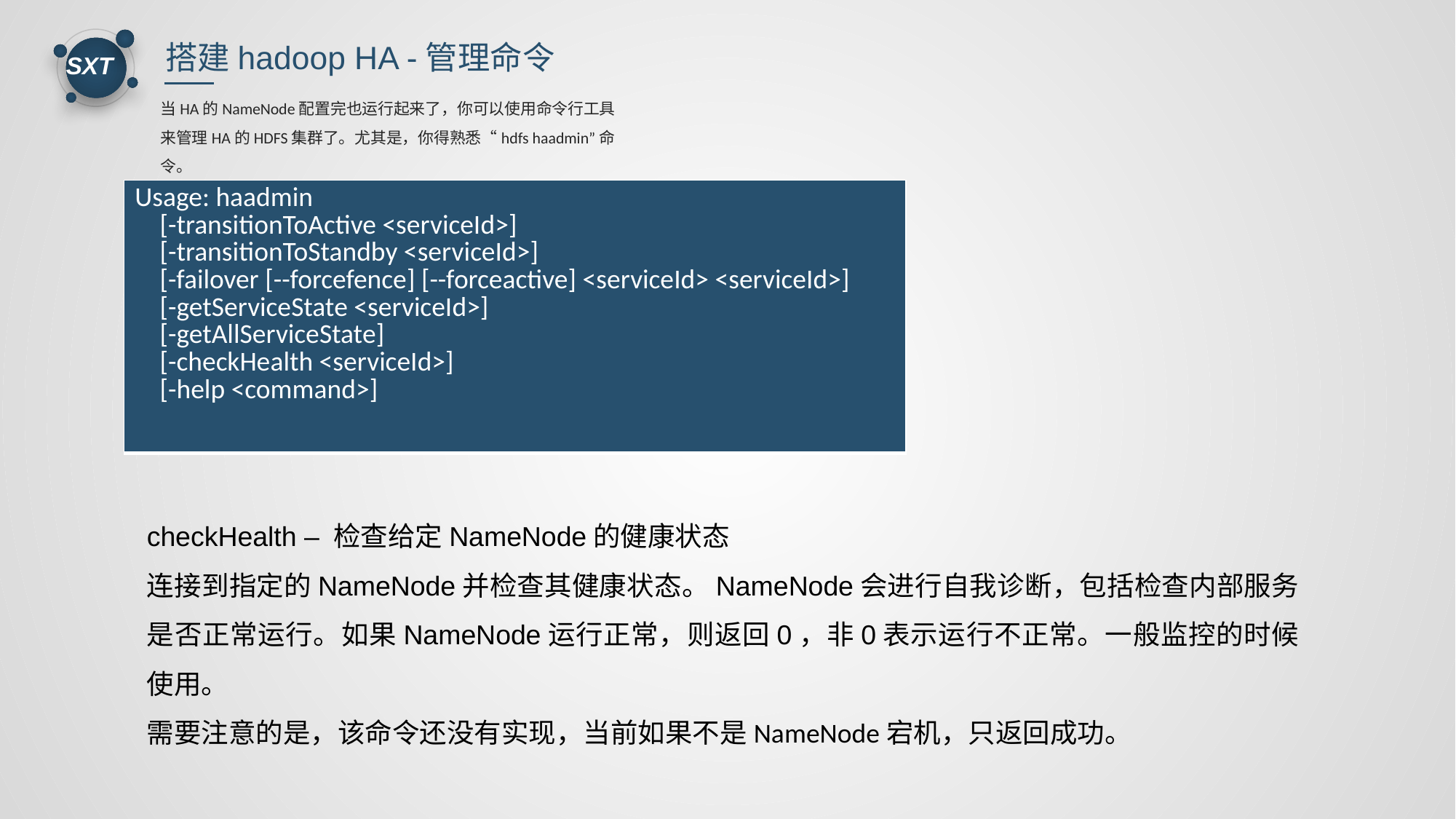

搭建hadoop HA -管理命令
当HA的NameNode配置完也运行起来了，你可以使用命令行工具来管理HA的HDFS集群了。尤其是，你得熟悉“hdfs haadmin”命令。
| Usage: haadmin [-transitionToActive <serviceId>] [-transitionToStandby <serviceId>] [-failover [--forcefence] [--forceactive] <serviceId> <serviceId>] [-getServiceState <serviceId>] [-getAllServiceState] [-checkHealth <serviceId>] [-help <command>] |
| --- |
checkHealth – 检查给定NameNode的健康状态
连接到指定的NameNode并检查其健康状态。NameNode会进行自我诊断，包括检查内部服务是否正常运行。如果NameNode运行正常，则返回0，非0表示运行不正常。一般监控的时候使用。
需要注意的是，该命令还没有实现，当前如果不是NameNode宕机，只返回成功。